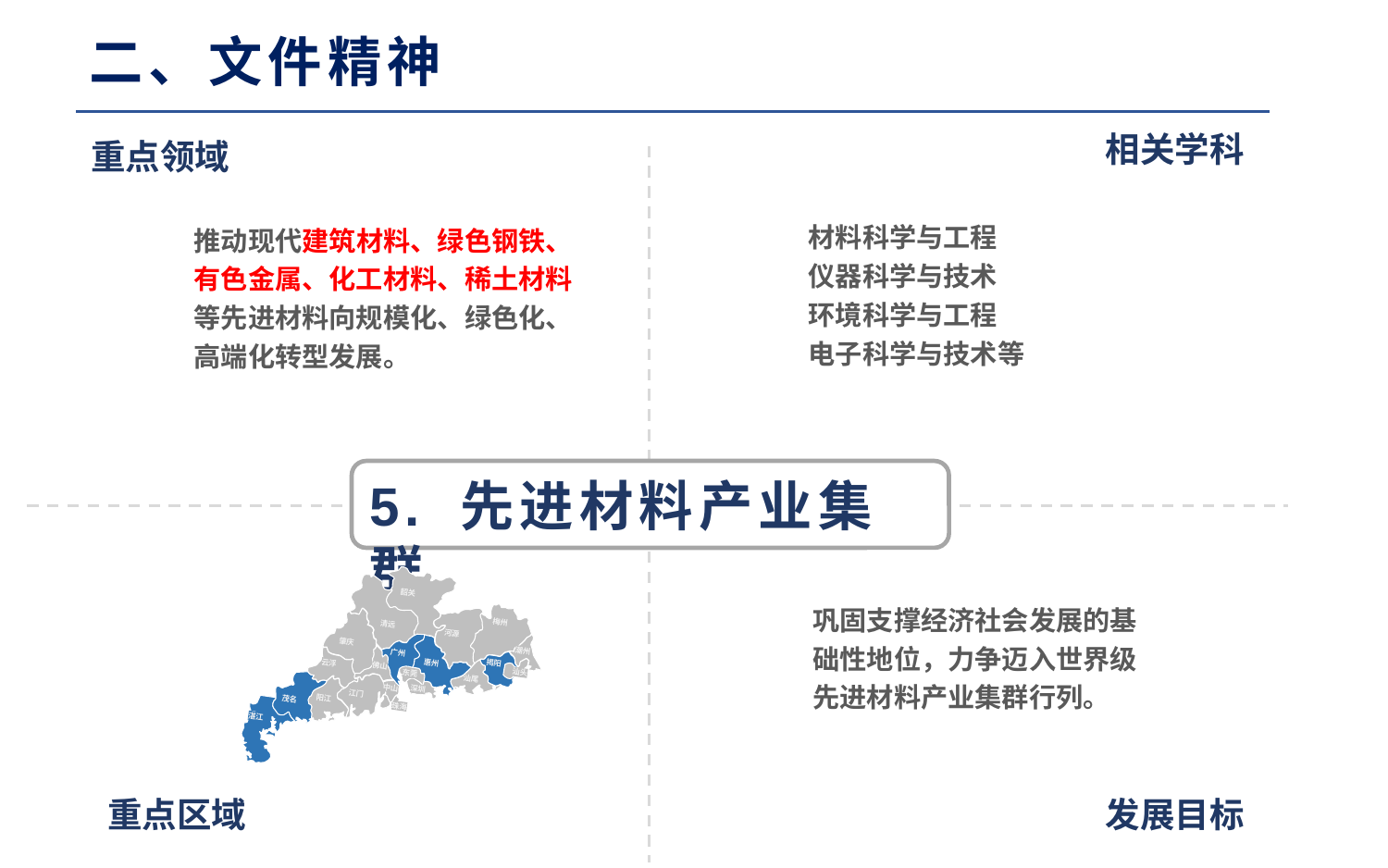

二、文件精神
相关学科
重点领域
材料科学与工程
仪器科学与技术
环境科学与工程
电子科学与技术等
推动现代建筑材料、绿色钢铁、有色金属、化工材料、稀土材料等先进材料向规模化、绿色化、高端化转型发展。
5. 先进材料产业集群

韶关

梅州

清远
河源
潮州

肇庆
揭阳
广州

汕头
惠州

汕尾
佛山
东莞
云浮

深圳

中山

江门
珠海
阳江
茂名

湛江
巩固支撑经济社会发展的基础性地位，力争迈入世界级先进材料产业集群行列。
重点区域
发展目标